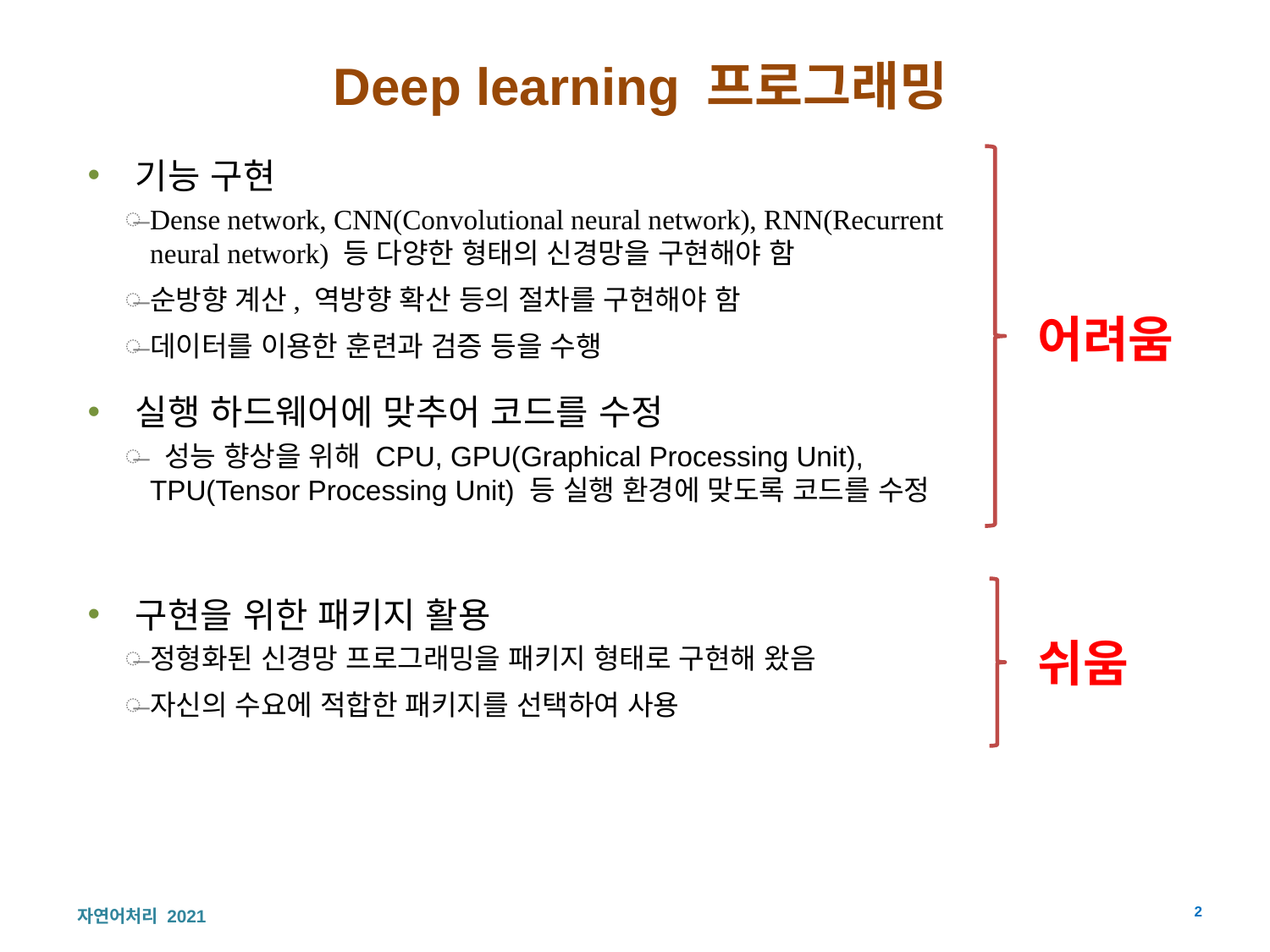

# Deep learning 프로그래밍
기능 구현
Dense network, CNN(Convolutional neural network), RNN(Recurrent neural network) 등 다양한 형태의 신경망을 구현해야 함
순방향 계산, 역방향 확산 등의 절차를 구현해야 함
데이터를 이용한 훈련과 검증 등을 수행
실행 하드웨어에 맞추어 코드를 수정
 성능 향상을 위해 CPU, GPU(Graphical Processing Unit), TPU(Tensor Processing Unit) 등 실행 환경에 맞도록 코드를 수정

구현을 위한 패키지 활용
정형화된 신경망 프로그래밍을 패키지 형태로 구현해 왔음
자신의 수요에 적합한 패키지를 선택하여 사용

어려움

쉬움